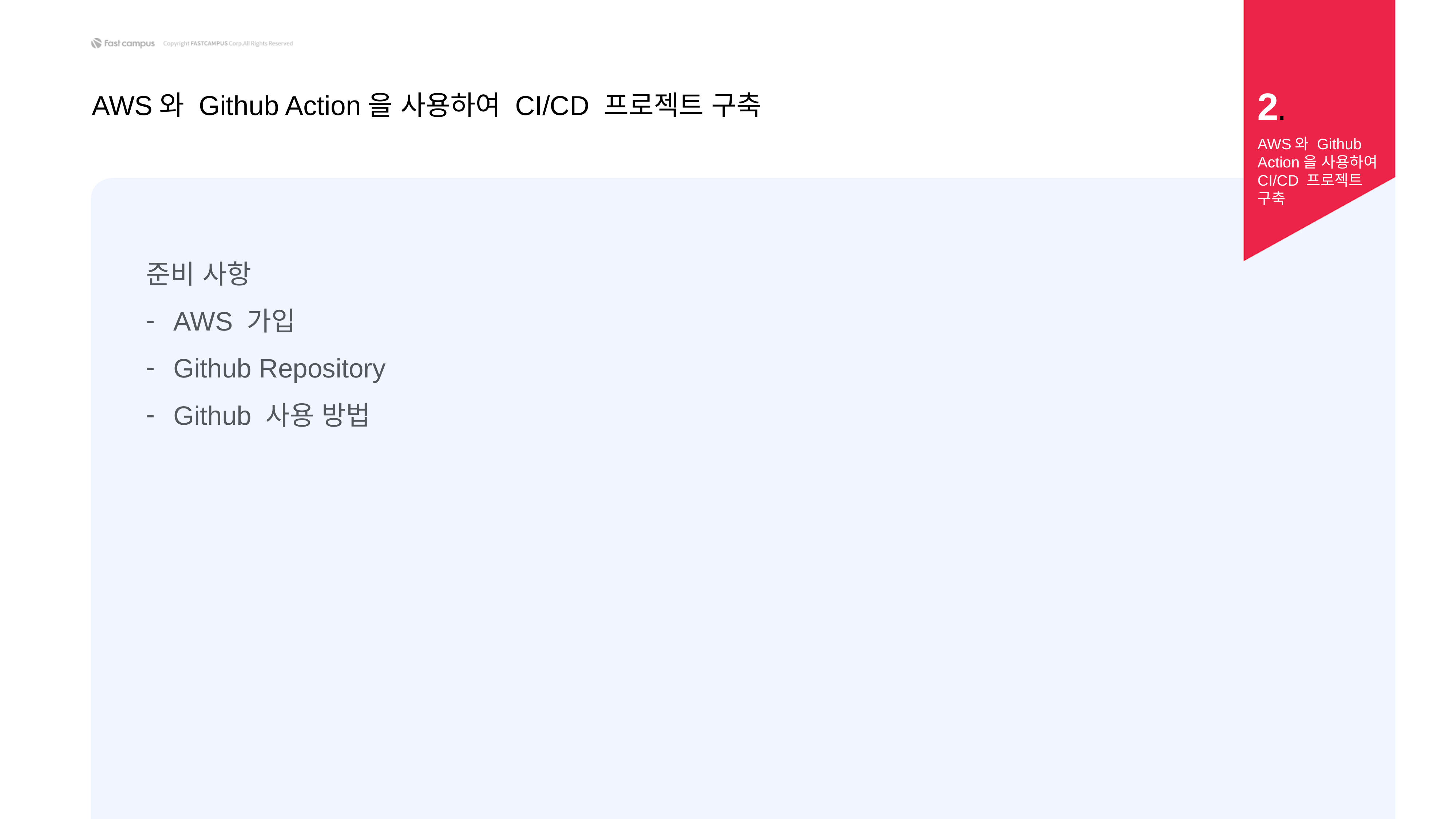

2.
AWS와 Github Action을 사용하여 CI/CD 프로젝트 구축
AWS와 Github Action을 사용하여 CI/CD 프로젝트 구축

준비 사항
AWS 가입
Github Repository
Github 사용 방법